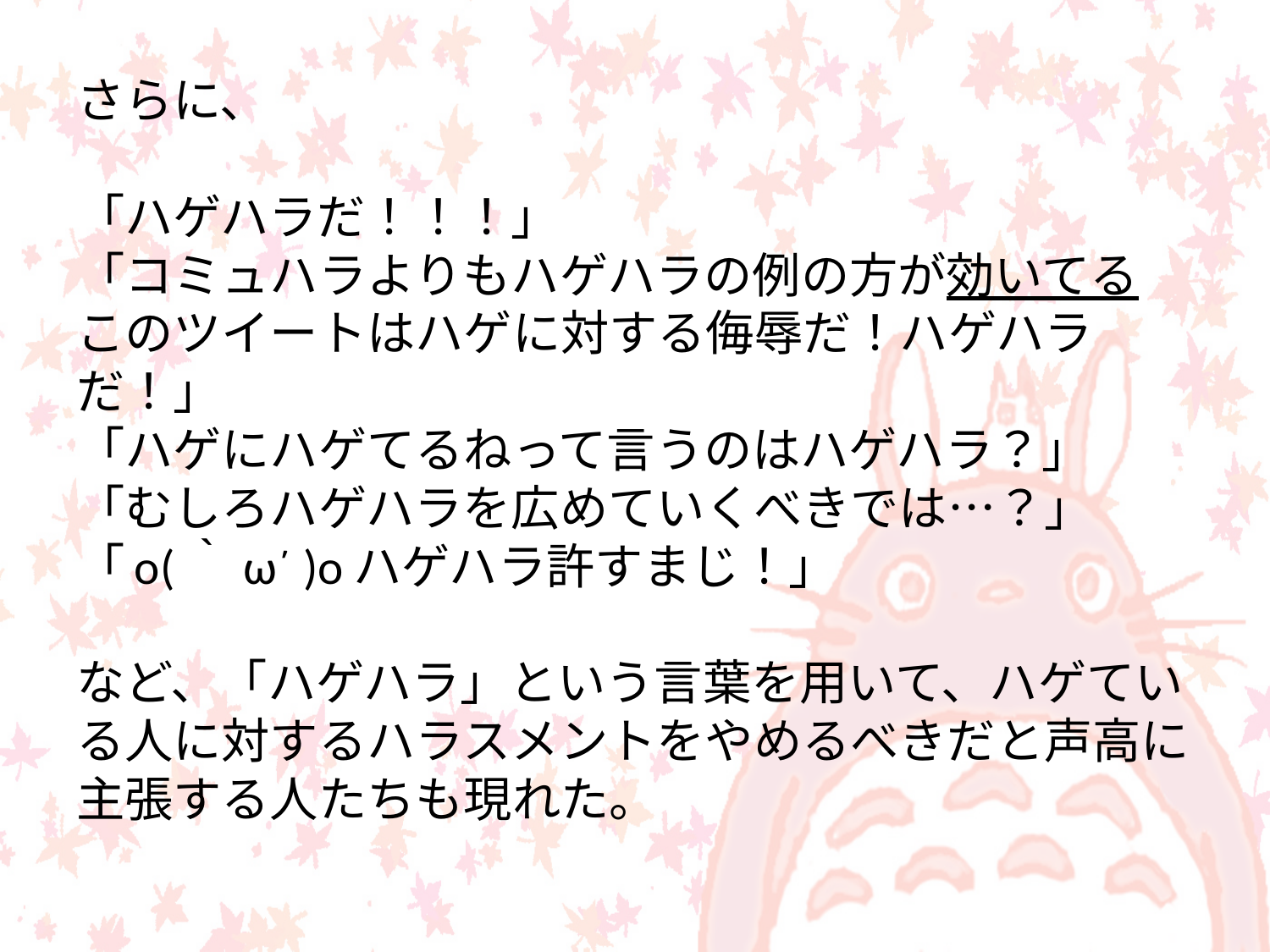

さらに、
「ハゲハラだ！！！」
「コミュハラよりもハゲハラの例の方が効いてる
このツイートはハゲに対する侮辱だ！ハゲハラだ！」
「ハゲにハゲてるねって言うのはハゲハラ？」
「むしろハゲハラを広めていくべきでは…？」
「o(｀ω´ )oハゲハラ許すまじ！」
など、「ハゲハラ」という言葉を用いて、ハゲている人に対するハラスメントをやめるべきだと声高に主張する人たちも現れた。